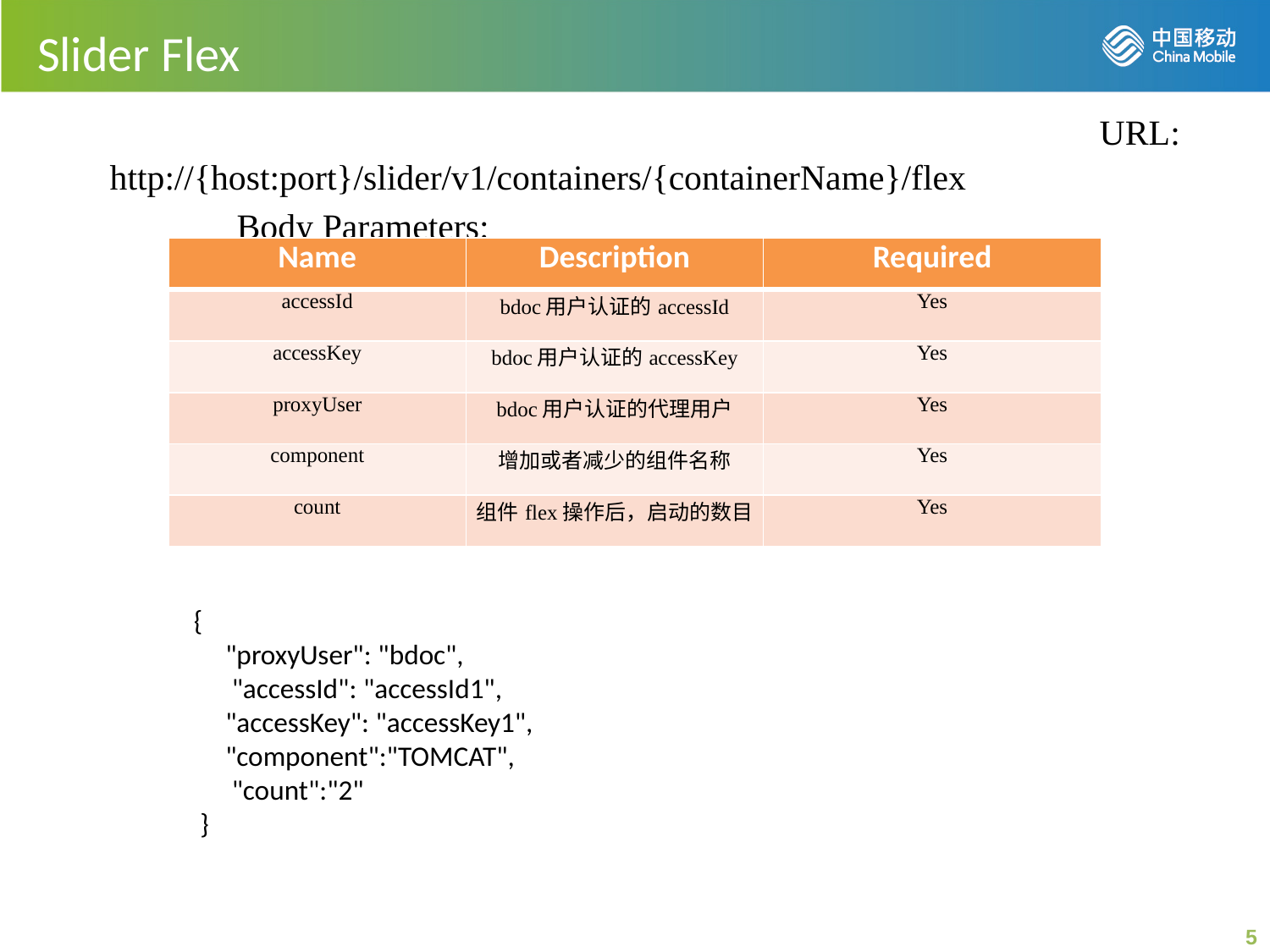

# Slider Flex
	 	URL: http://{host:port}/slider/v1/containers/{containerName}/flex
		Body Parameters:

| Name | Description | Required |
| --- | --- | --- |
| accessId | bdoc用户认证的accessId | Yes |
| accessKey | bdoc用户认证的accessKey | Yes |
| proxyUser | bdoc用户认证的代理用户 | Yes |
| component | 增加或者减少的组件名称 | Yes |
| count | 组件flex操作后，启动的数目 | Yes |
{
     "proxyUser": "bdoc",
      "accessId": "accessId1",
     "accessKey": "accessKey1",
     "component":"TOMCAT",
      "count":"2"
 }